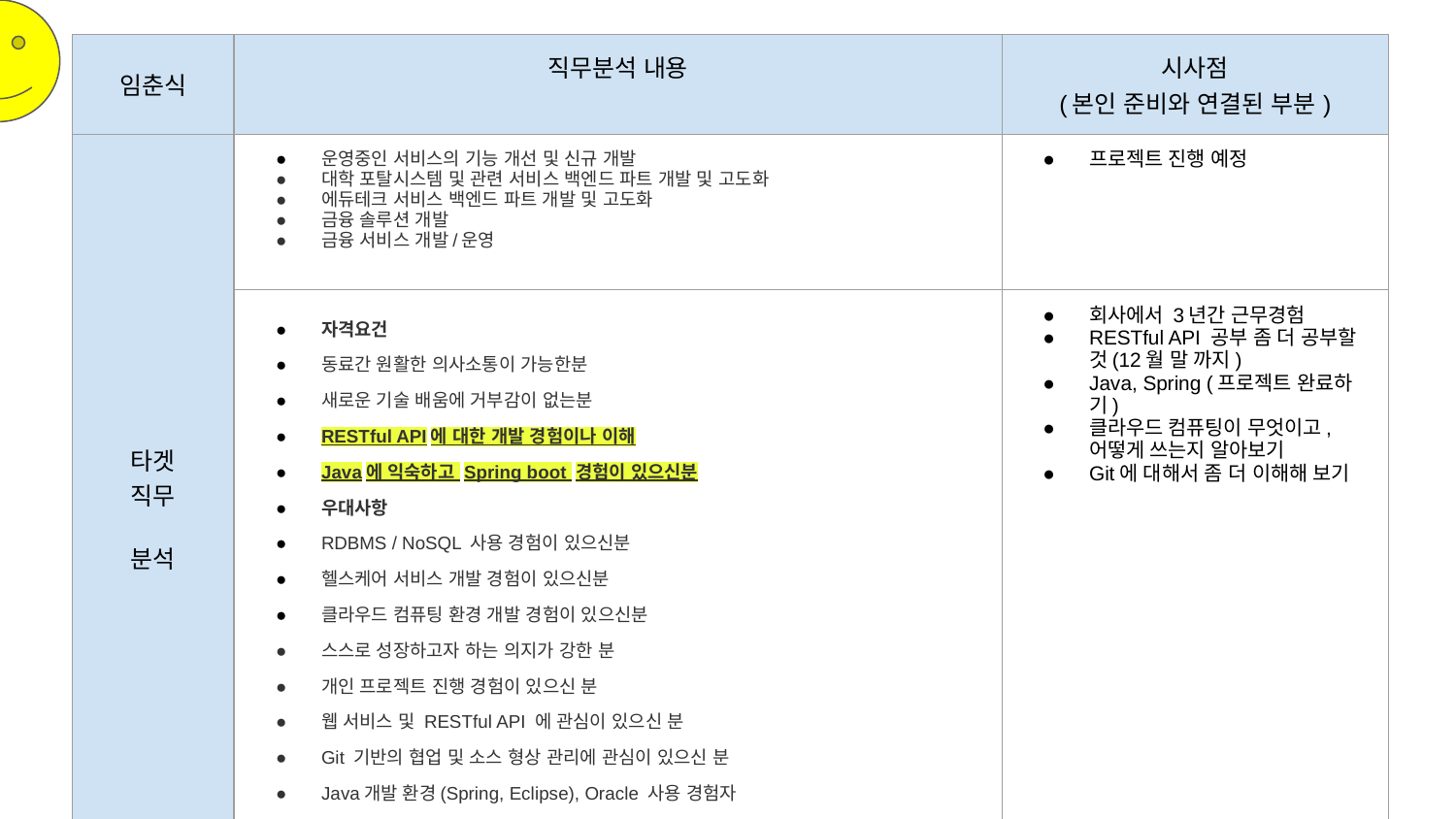

| 임춘식 | 직무분석 내용 | 시사점 (본인 준비와 연결된 부분) |
| --- | --- | --- |
| 타겟 직무 분석 | 운영중인 서비스의 기능 개선 및 신규 개발 대학 포탈시스템 및 관련 서비스 백엔드 파트 개발 및 고도화 에듀테크 서비스 백엔드 파트 개발 및 고도화 금융 솔루션 개발 금융 서비스 개발/운영 | 프로젝트 진행 예정 |
|  | 자격요건 동료간 원활한 의사소통이 가능한분 새로운 기술 배움에 거부감이 없는분 RESTful API에 대한 개발 경험이나 이해 Java에 익숙하고 Spring boot 경험이 있으신분 우대사항 RDBMS / NoSQL 사용 경험이 있으신분 헬스케어 서비스 개발 경험이 있으신분 클라우드 컴퓨팅 환경 개발 경험이 있으신분 스스로 성장하고자 하는 의지가 강한 분 개인 프로젝트 진행 경험이 있으신 분 웹 서비스 및 RESTful API 에 관심이 있으신 분 Git 기반의 협업 및 소스 형상 관리에 관심이 있으신 분 Java개발 환경(Spring, Eclipse), Oracle 사용 경험자 | 회사에서 3년간 근무경험 RESTful API 공부 좀 더 공부할 것(12월 말 까지) Java, Spring (프로젝트 완료하기) 클라우드 컴퓨팅이 무엇이고, 어떻게 쓰는지 알아보기 Git에 대해서 좀 더 이해해 보기 |